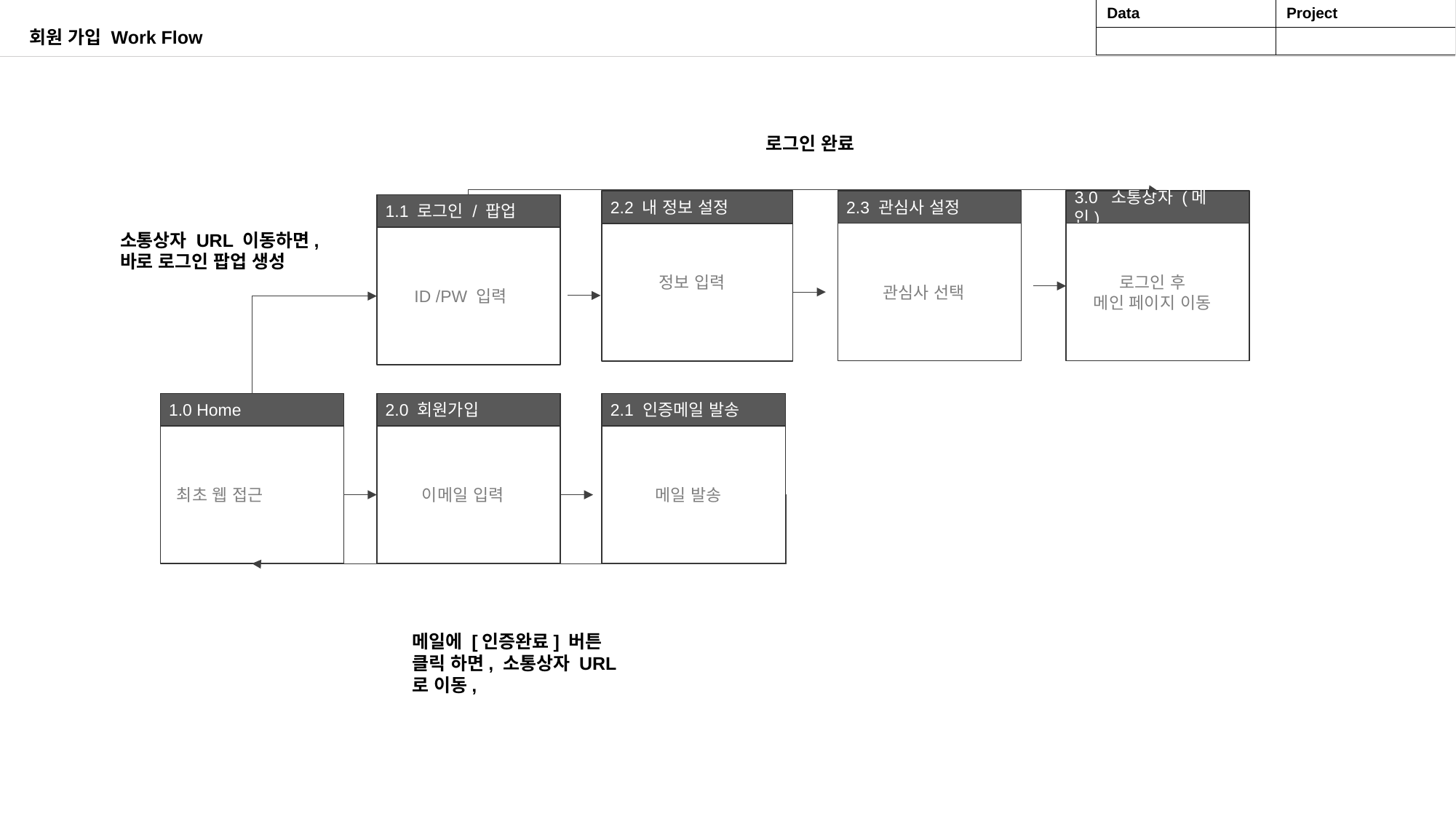

회원 가입 Work Flow
로그인 완료
2.3 관심사 설정
관심사 선택
3.0  소통상자 (메인)
로그인 후
메인 페이지 이동
2.2 내 정보 설정
정보 입력

1.1 로그인 / 팝업
ID /PW 입력
소통상자 URL 이동하면,
바로 로그인 팝업 생성
1.0 Home
 최초 웹 접근
2.0 회원가입
이메일 입력
2.1 인증메일 발송
메일 발송
메일에 [인증완료] 버튼 클릭 하면, 소통상자 URL 로 이동,